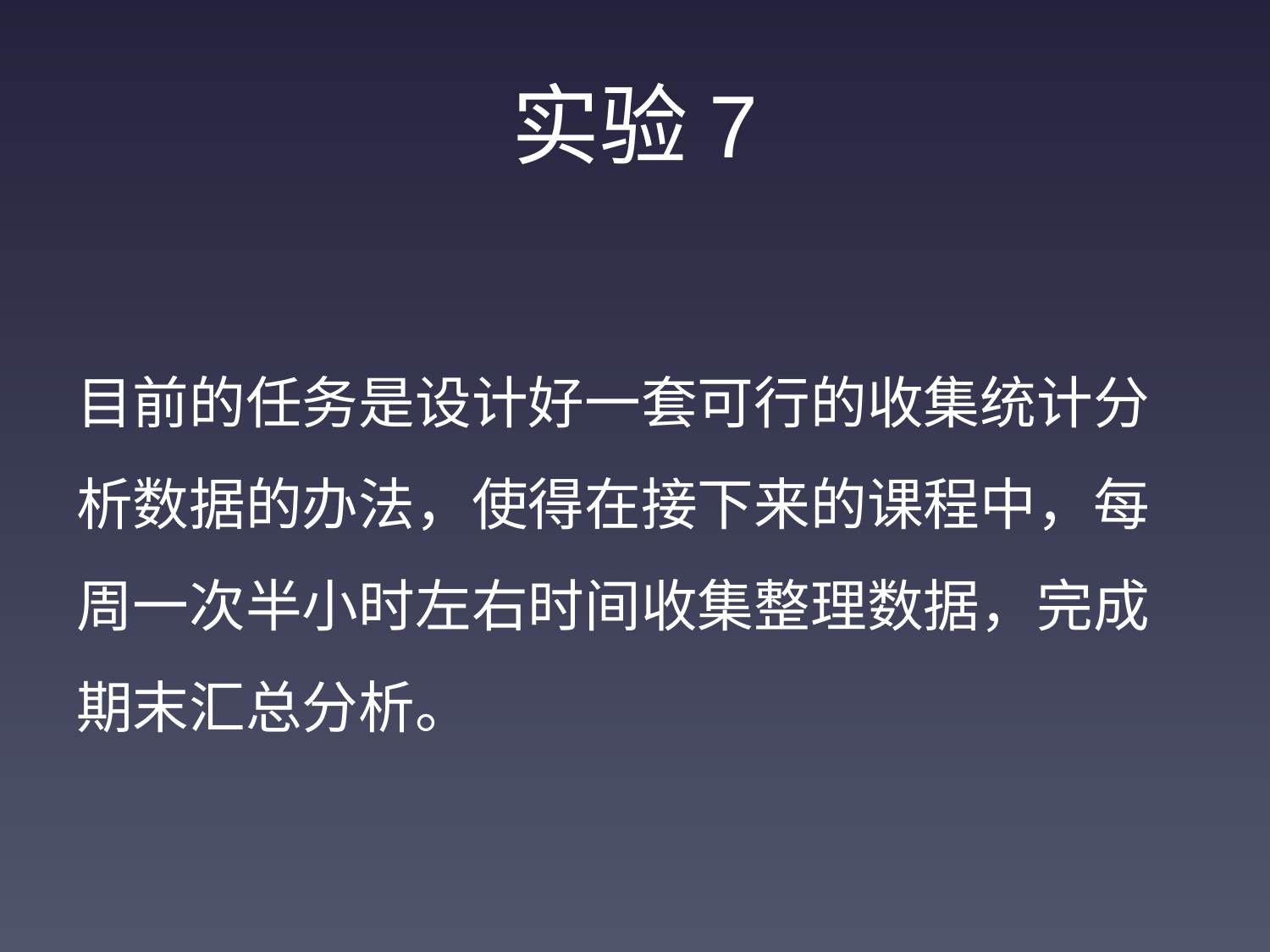

# 实验7
目前的任务是设计好一套可行的收集统计分析数据的办法，使得在接下来的课程中，每周一次半小时左右时间收集整理数据，完成期末汇总分析。